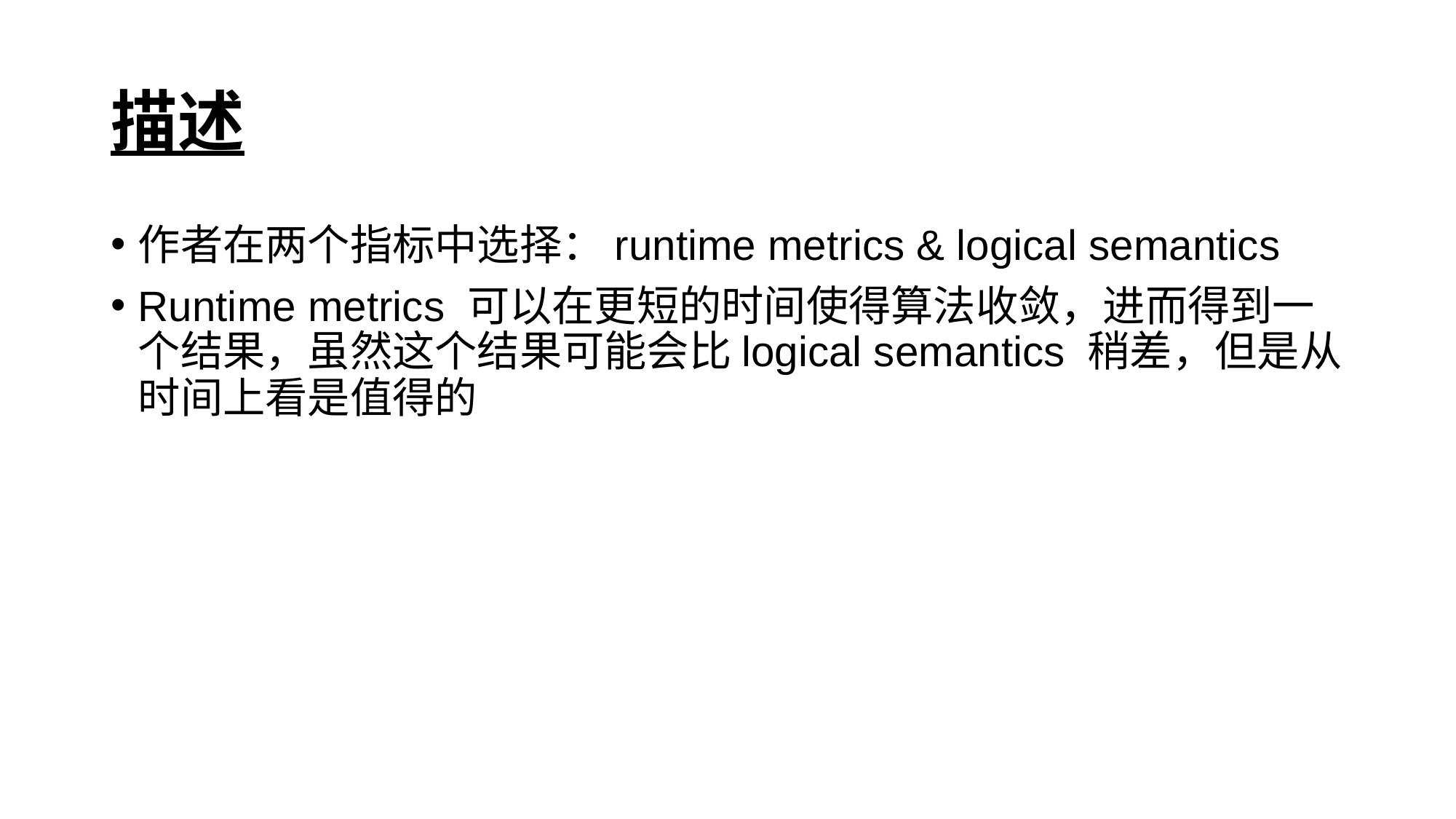

# 描述
作者在两个指标中选择：runtime metrics & logical semantics
Runtime metrics 可以在更短的时间使得算法收敛，进而得到一个结果，虽然这个结果可能会比logical semantics 稍差，但是从时间上看是值得的